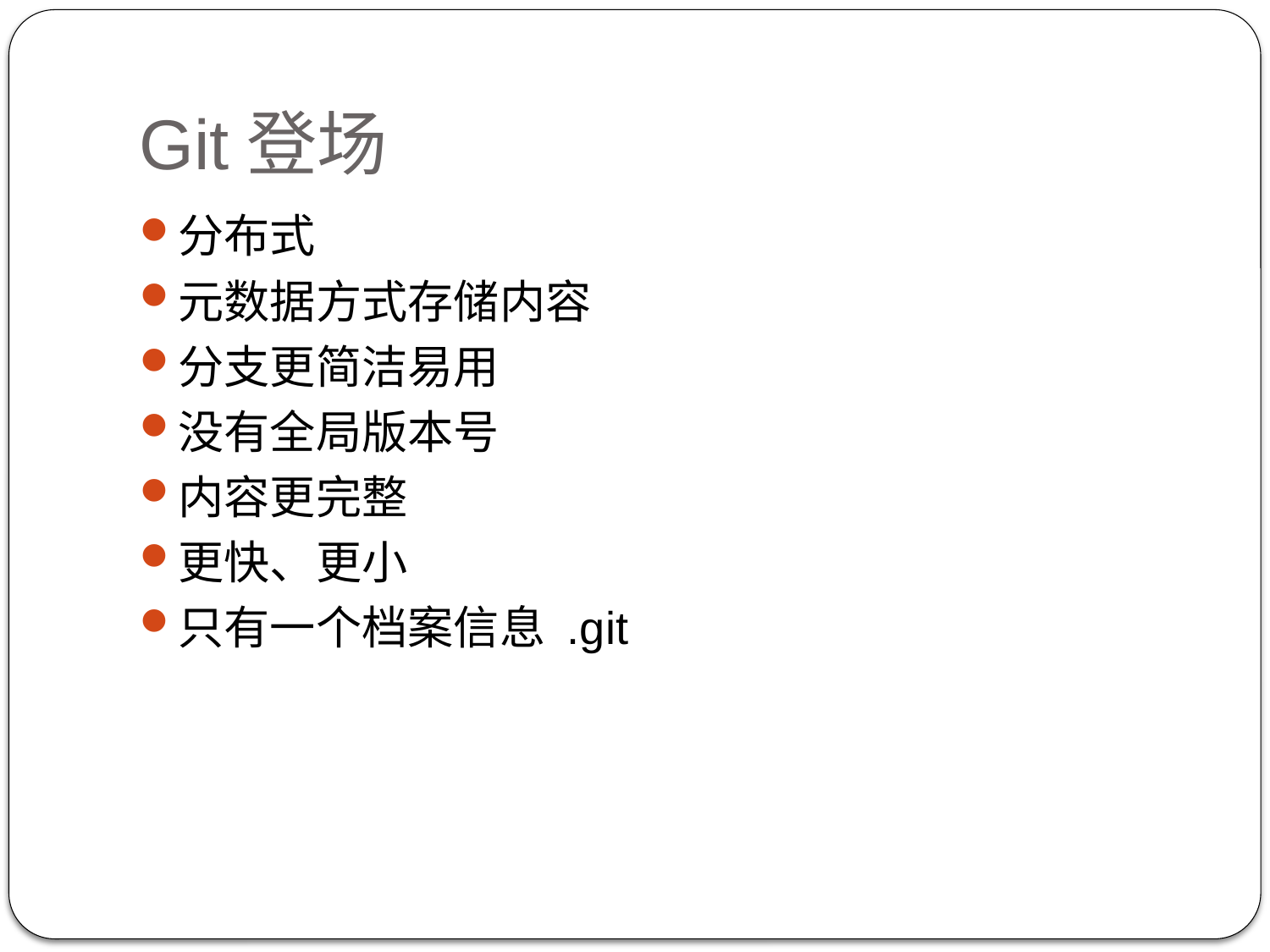

# Git登场
分布式
元数据方式存储内容
分支更简洁易用
没有全局版本号
内容更完整
更快、更小
只有一个档案信息 .git